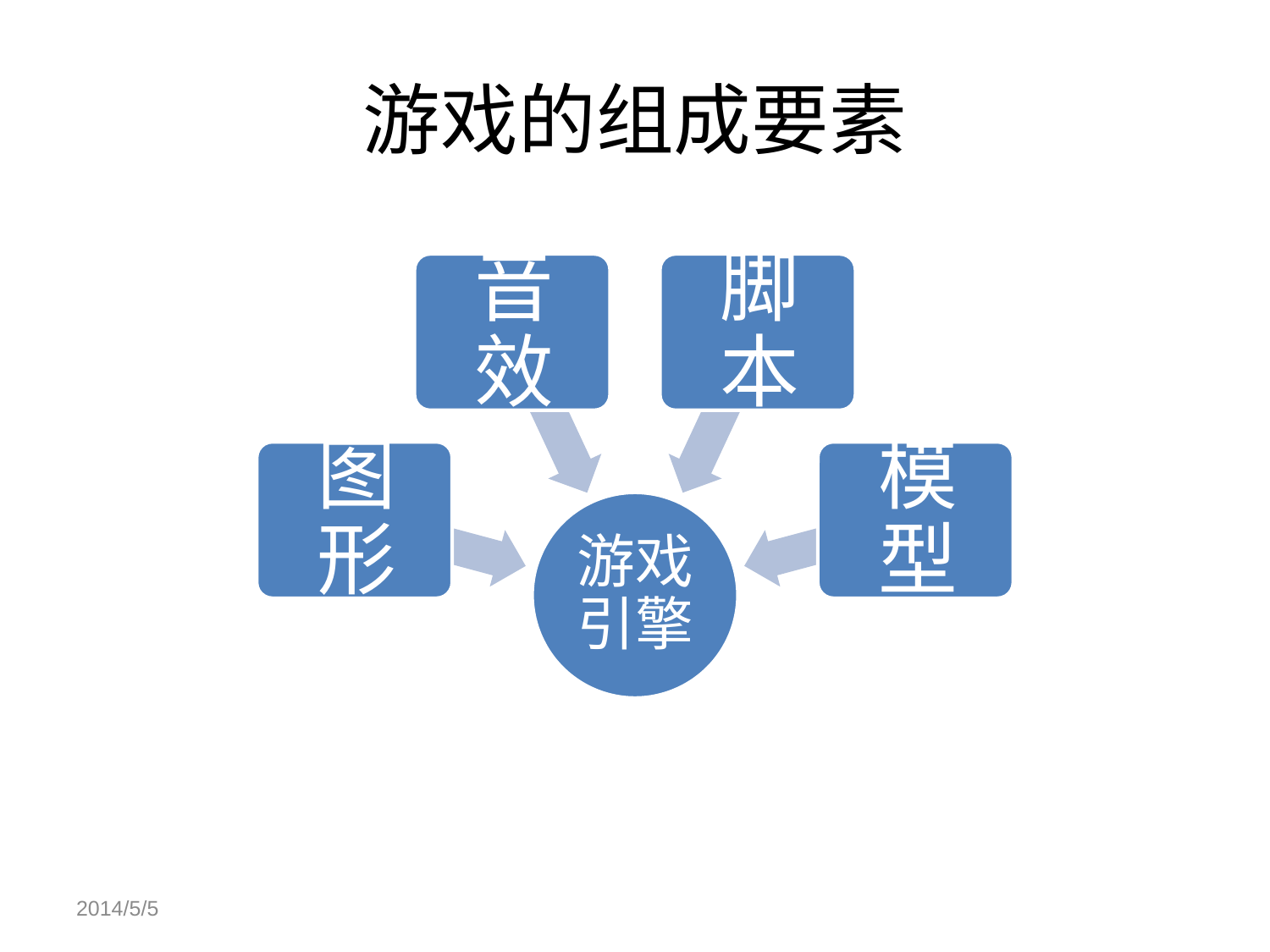

# 游戏的组成要素

游戏引擎
图形
音效
脚本
模型
2014/5/5